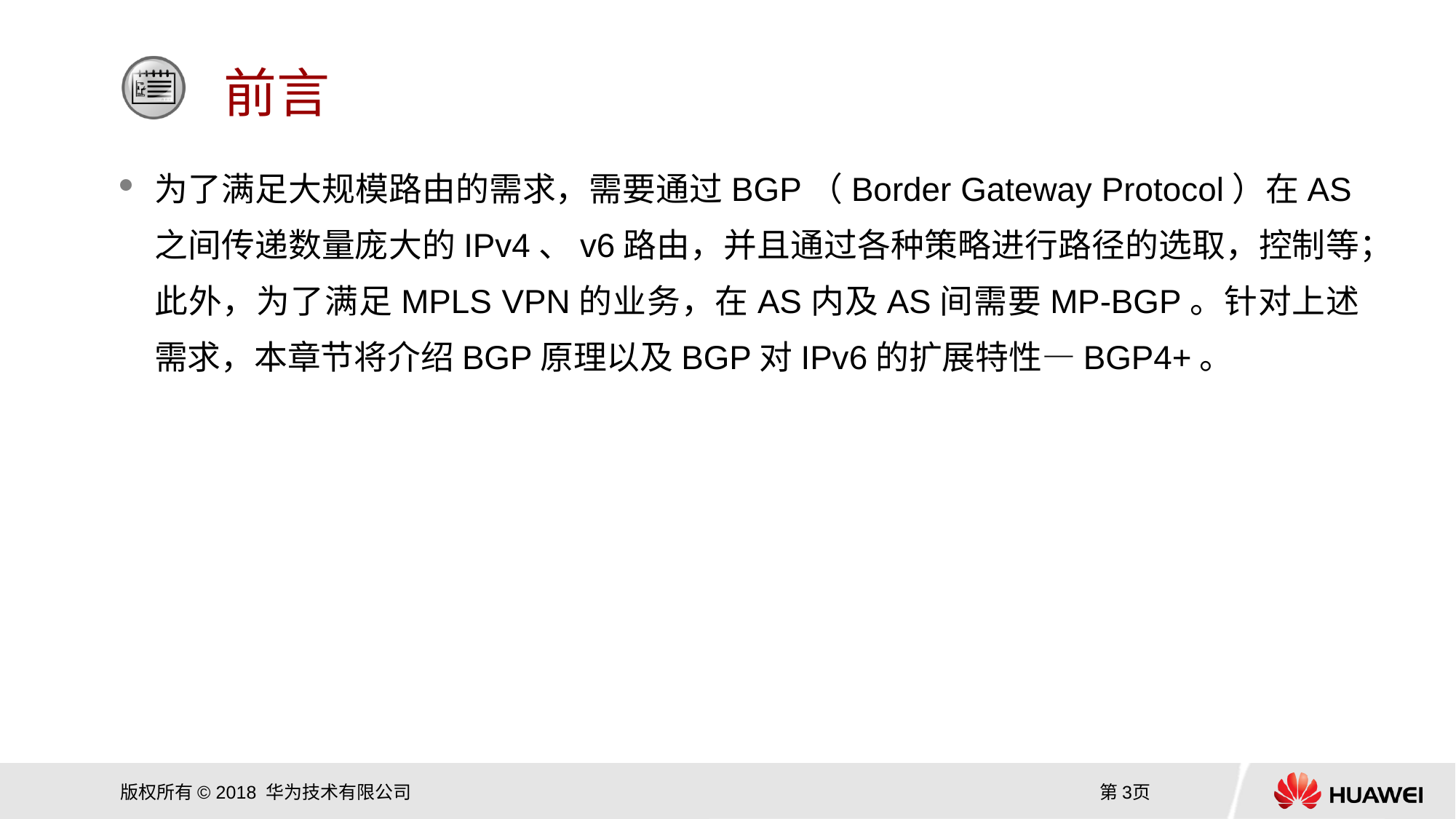

为了满足大规模路由的需求，需要通过BGP（Border Gateway Protocol）在AS之间传递数量庞大的IPv4、v6路由，并且通过各种策略进行路径的选取，控制等；此外，为了满足MPLS VPN的业务，在AS内及AS间需要MP-BGP。针对上述需求，本章节将介绍BGP原理以及BGP对IPv6的扩展特性—BGP4+。